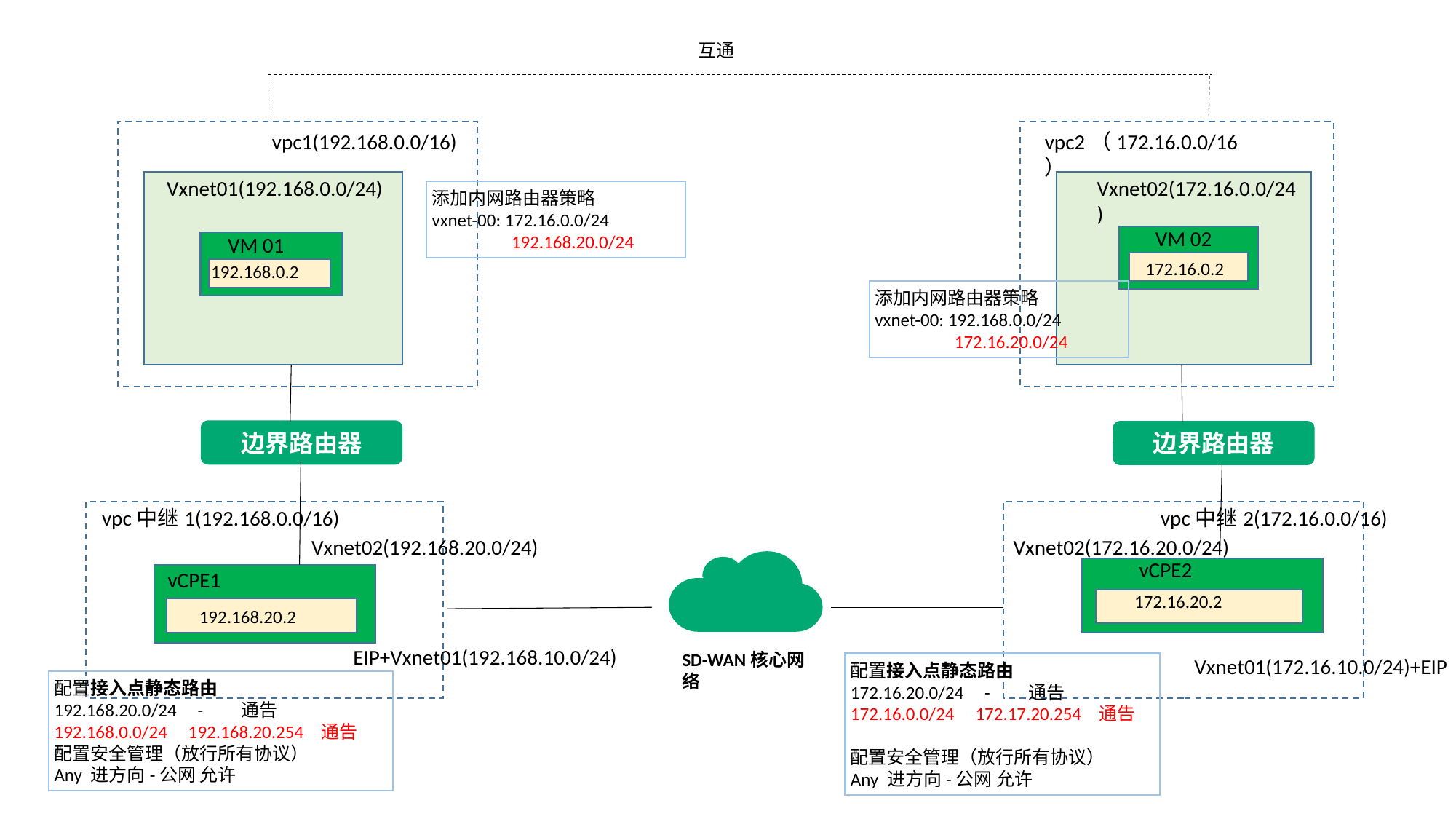

互通

vpc1(192.168.0.0/16)
vpc2（172.16.0.0/16）
Vxnet01(192.168.0.0/24)
Vxnet02(172.16.0.0/24)

添加内网路由器策略
vxnet-00: 172.16.0.0/24
                   192.168.20.0/24
VM 02

172.16.0.2

VM 01

192.168.0.2

添加内网路由器策略
vxnet-00: 192.168.0.0/24
                   172.16.20.0/24
边界路由器
边界路由器
vpc中继1(192.168.0.0/16)
vpc中继2(172.16.0.0/16)

Vxnet02(192.168.20.0/24)
Vxnet02(172.16.20.0/24)

SD-WAN核心网络
vCPE2

          172.16.20.2

vCPE1

192.168.20.2
EIP+Vxnet01(192.168.10.0/24)
Vxnet01(172.16.10.0/24)+EIP
配置接入点静态路由
172.16.20.0/24     -        通告
172.16.0.0/24     172.17.20.254   通告
配置安全管理（放行所有协议）
Any 进方向-公网 允许
配置接入点静态路由
192.168.20.0/24     -        通告
192.168.0.0/24     192.168.20.254   通告
配置安全管理（放行所有协议）
Any 进方向-公网 允许